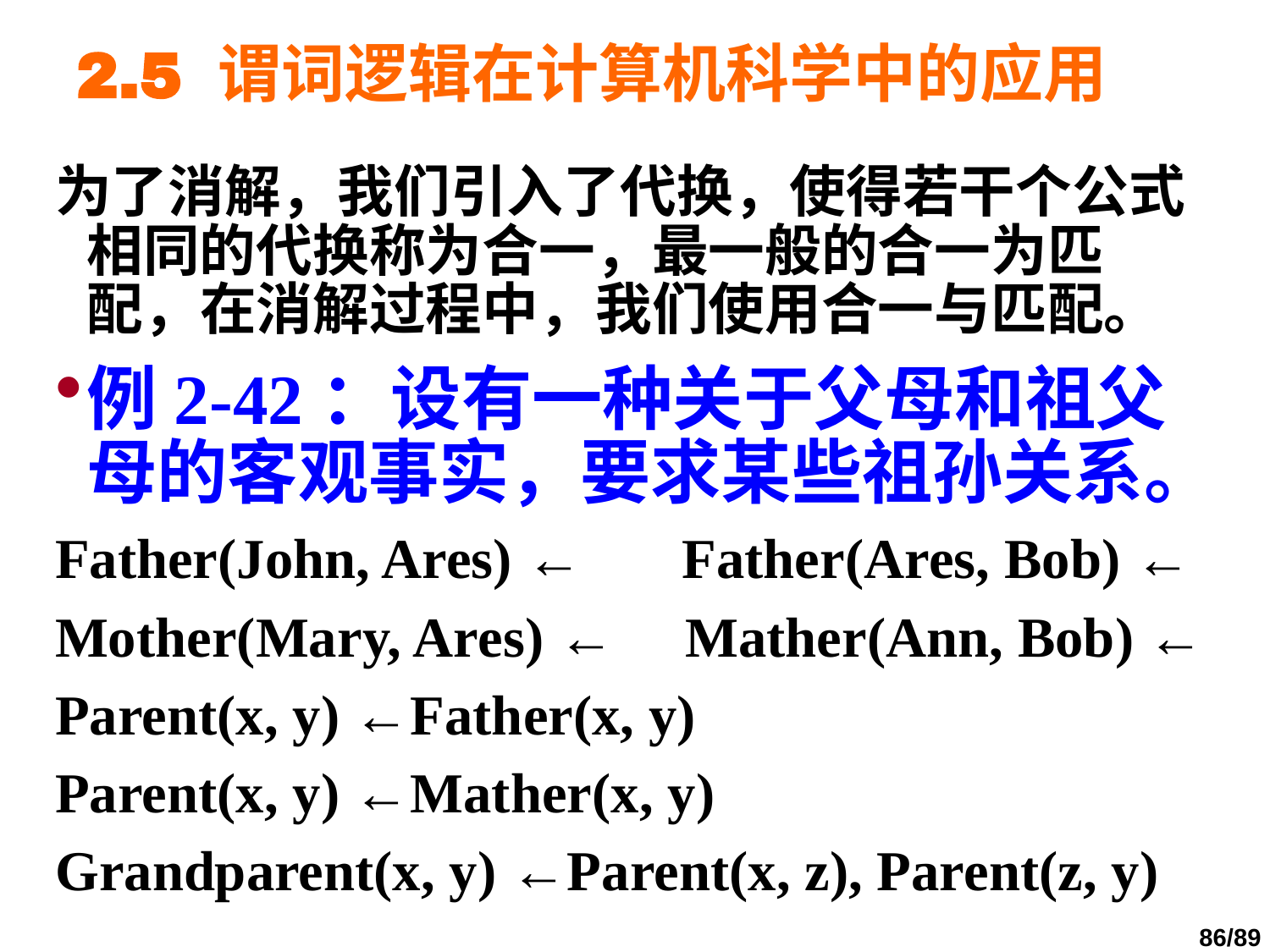

# 2.5 谓词逻辑在计算机科学中的应用
为了消解，我们引入了代换，使得若干个公式相同的代换称为合一，最一般的合一为匹配，在消解过程中，我们使用合一与匹配。
例2-42：设有一种关于父母和祖父母的客观事实，要求某些祖孙关系。
Father(John, Ares) ←       Father(Ares, Bob) ←
Mother(Mary, Ares) ←     Mather(Ann, Bob) ←
Parent(x, y) ←Father(x, y)
Parent(x, y) ←Mather(x, y)
Grandparent(x, y) ←Parent(x, z), Parent(z, y)